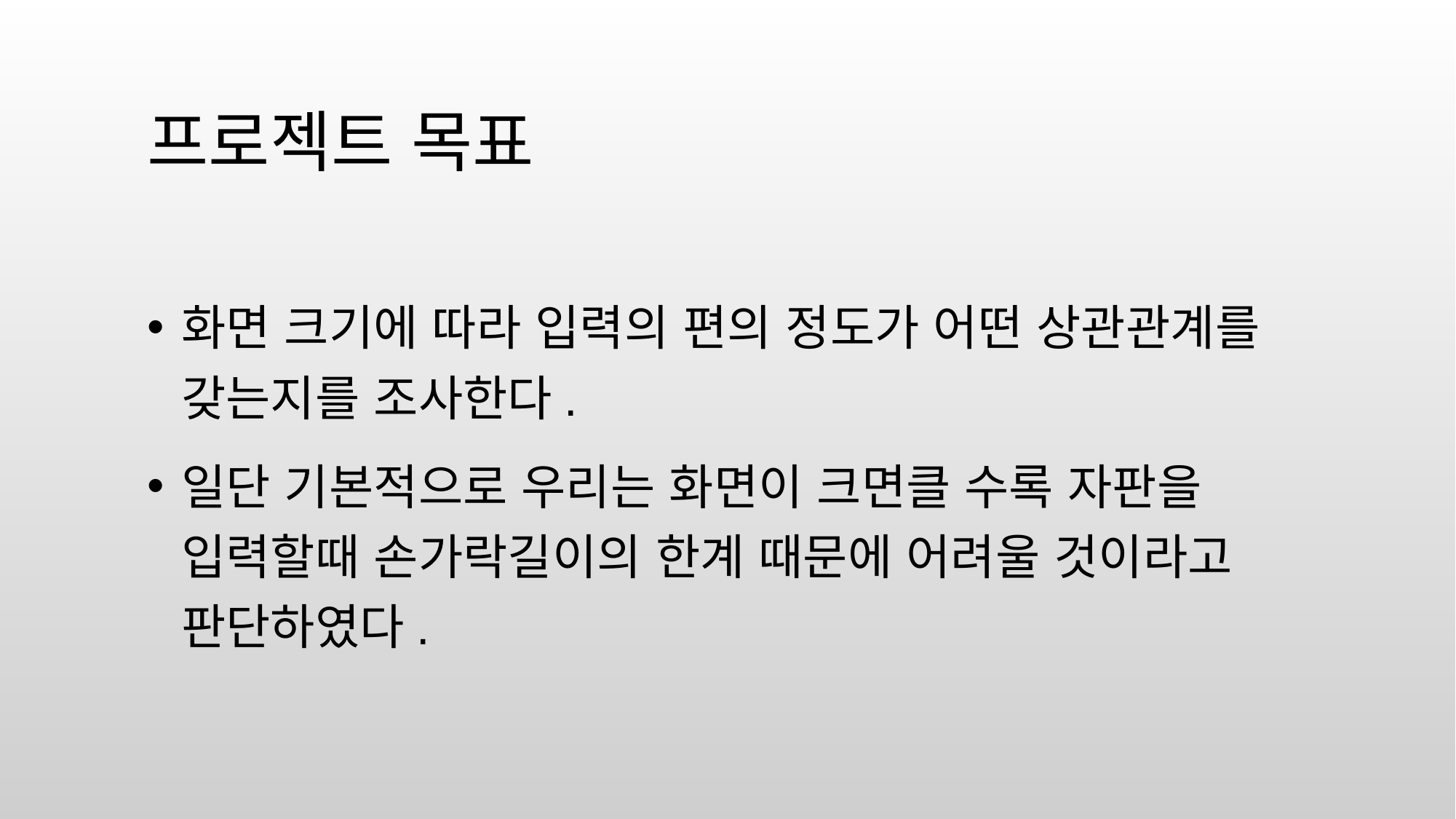

# 프로젝트 목표
화면 크기에 따라 입력의 편의 정도가 어떤 상관관계를 갖는지를 조사한다.
일단 기본적으로 우리는 화면이 크면클 수록 자판을 입력할때 손가락길이의 한계 때문에 어려울 것이라고 판단하였다.